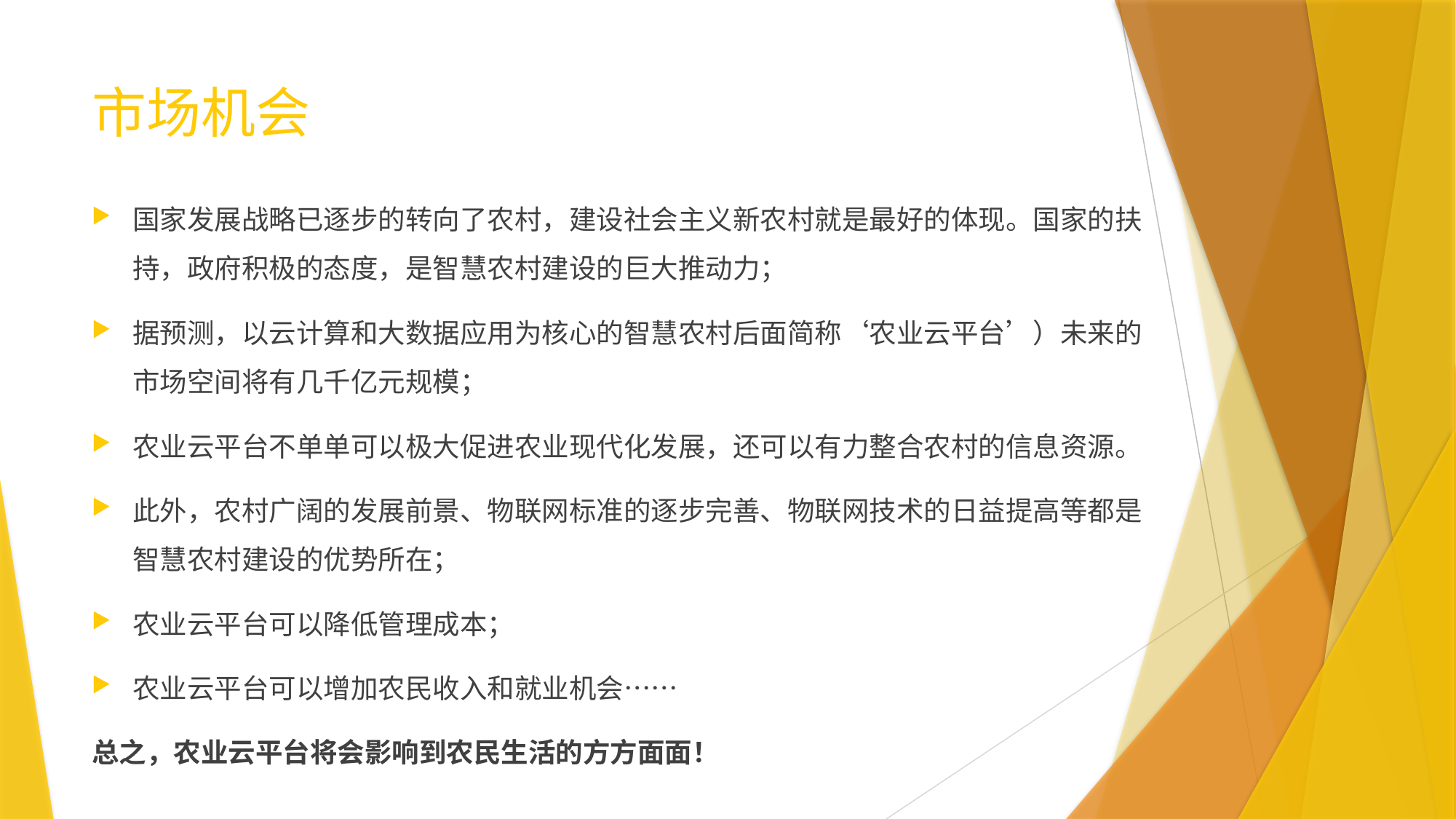

# 市场机会
国家发展战略已逐步的转向了农村，建设社会主义新农村就是最好的体现。国家的扶持，政府积极的态度，是智慧农村建设的巨大推动力；
据预测，以云计算和大数据应用为核心的智慧农村后面简称‘农业云平台’）未来的市场空间将有几千亿元规模；
农业云平台不单单可以极大促进农业现代化发展，还可以有力整合农村的信息资源。
此外，农村广阔的发展前景、物联网标准的逐步完善、物联网技术的日益提高等都是智慧农村建设的优势所在；
农业云平台可以降低管理成本；
农业云平台可以增加农民收入和就业机会……
总之，农业云平台将会影响到农民生活的方方面面！